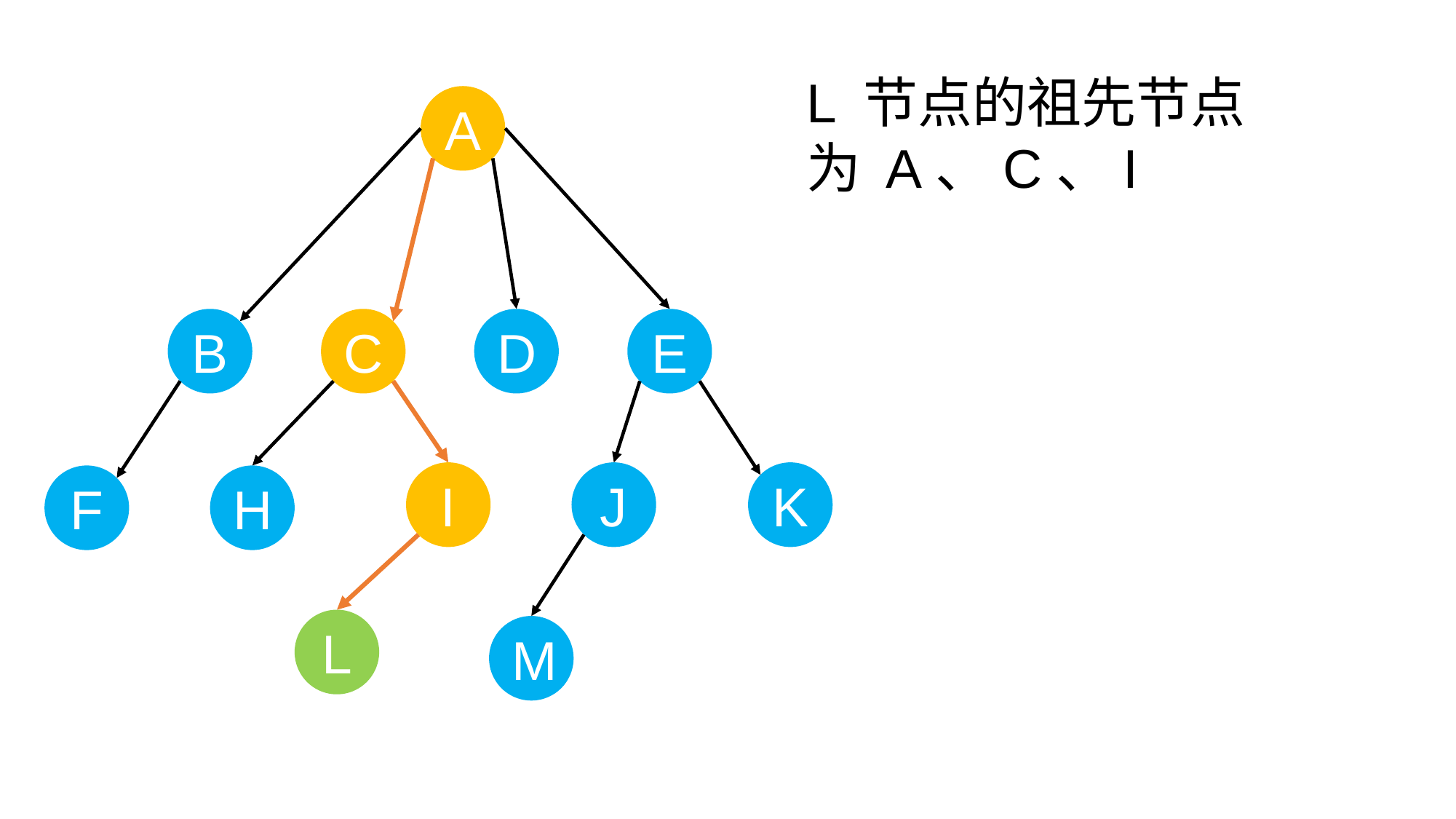

L 节点的祖先节点为 A、C、I
A
B
C
D
E
I
J
K
F
H
L
M